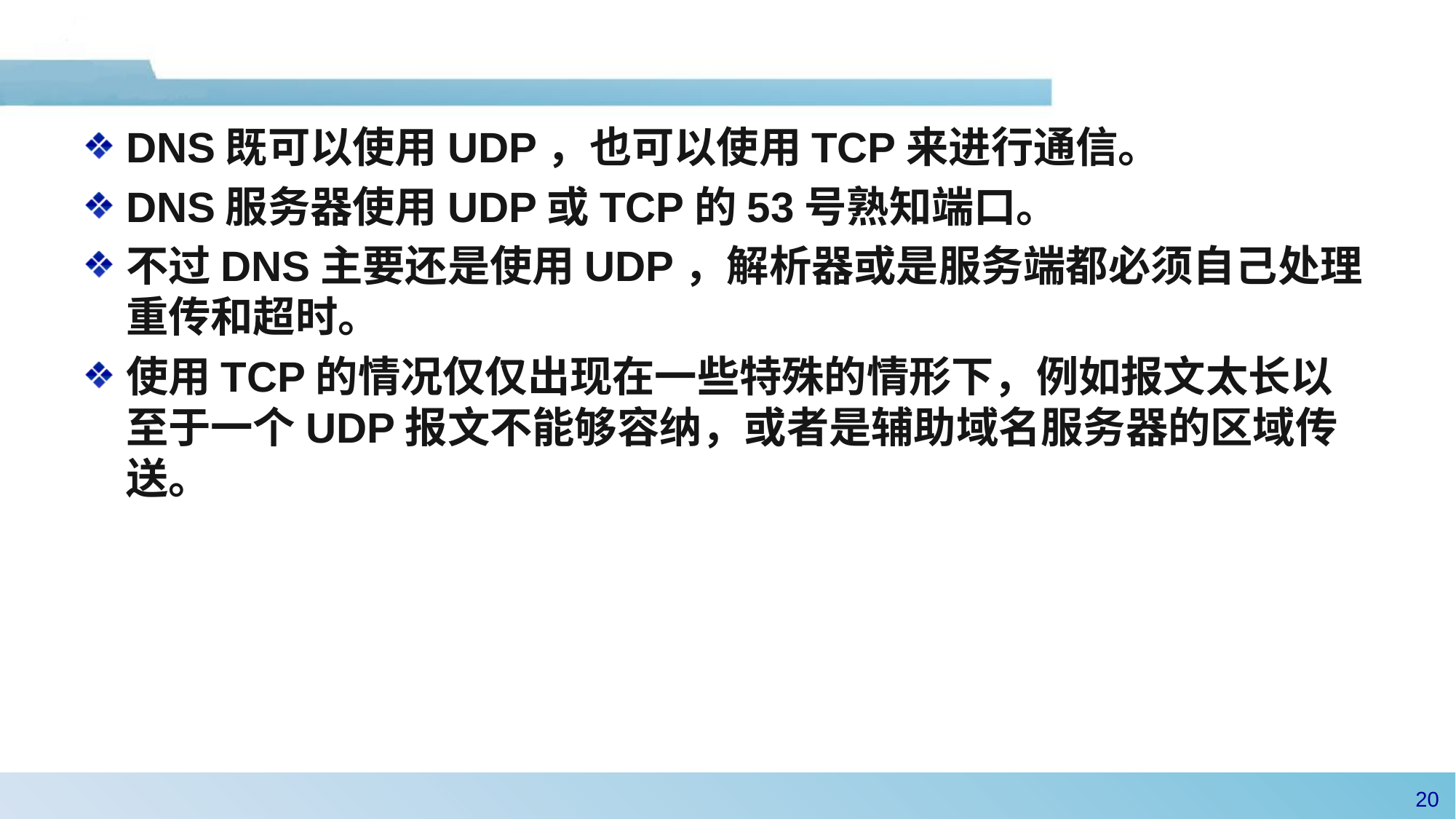

DNS既可以使用UDP，也可以使用TCP来进行通信。
DNS服务器使用UDP或TCP的53号熟知端口。
不过DNS主要还是使用UDP，解析器或是服务端都必须自己处理重传和超时。
使用TCP的情况仅仅出现在一些特殊的情形下，例如报文太长以至于一个UDP报文不能够容纳，或者是辅助域名服务器的区域传送。
20